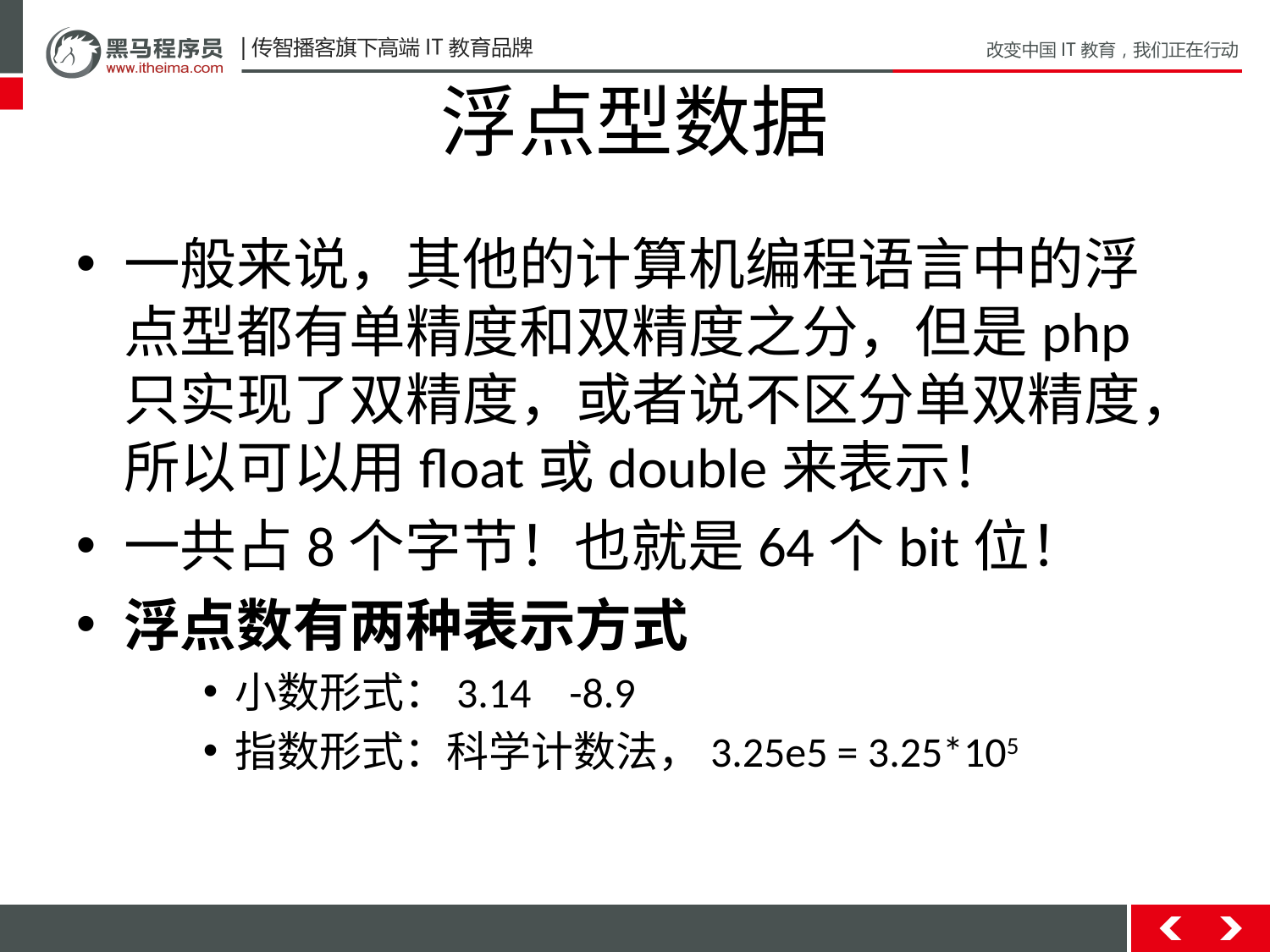

# 浮点型数据
一般来说，其他的计算机编程语言中的浮点型都有单精度和双精度之分，但是php只实现了双精度，或者说不区分单双精度，所以可以用float或double来表示！
一共占8个字节！也就是64个bit位！
浮点数有两种表示方式
小数形式：3.14    -8.9
指数形式：科学计数法，3.25e5 = 3.25*105